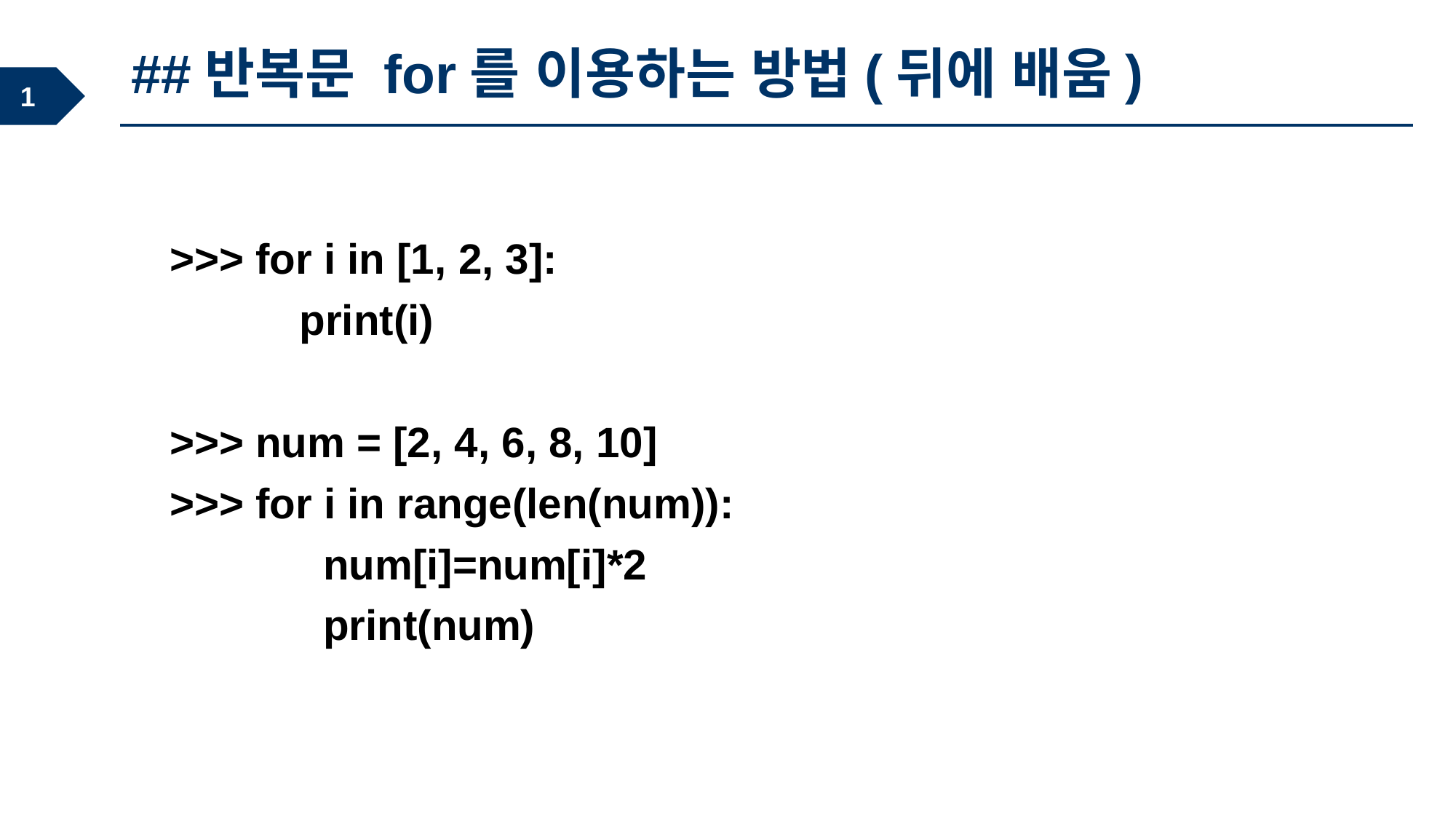

##반복문 for를 이용하는 방법(뒤에 배움)
>>> for i in [1, 2, 3]:
           print(i)

>>> num = [2, 4, 6, 8, 10]
>>> for i in range(len(num)):
             num[i]=num[i]*2
             print(num)